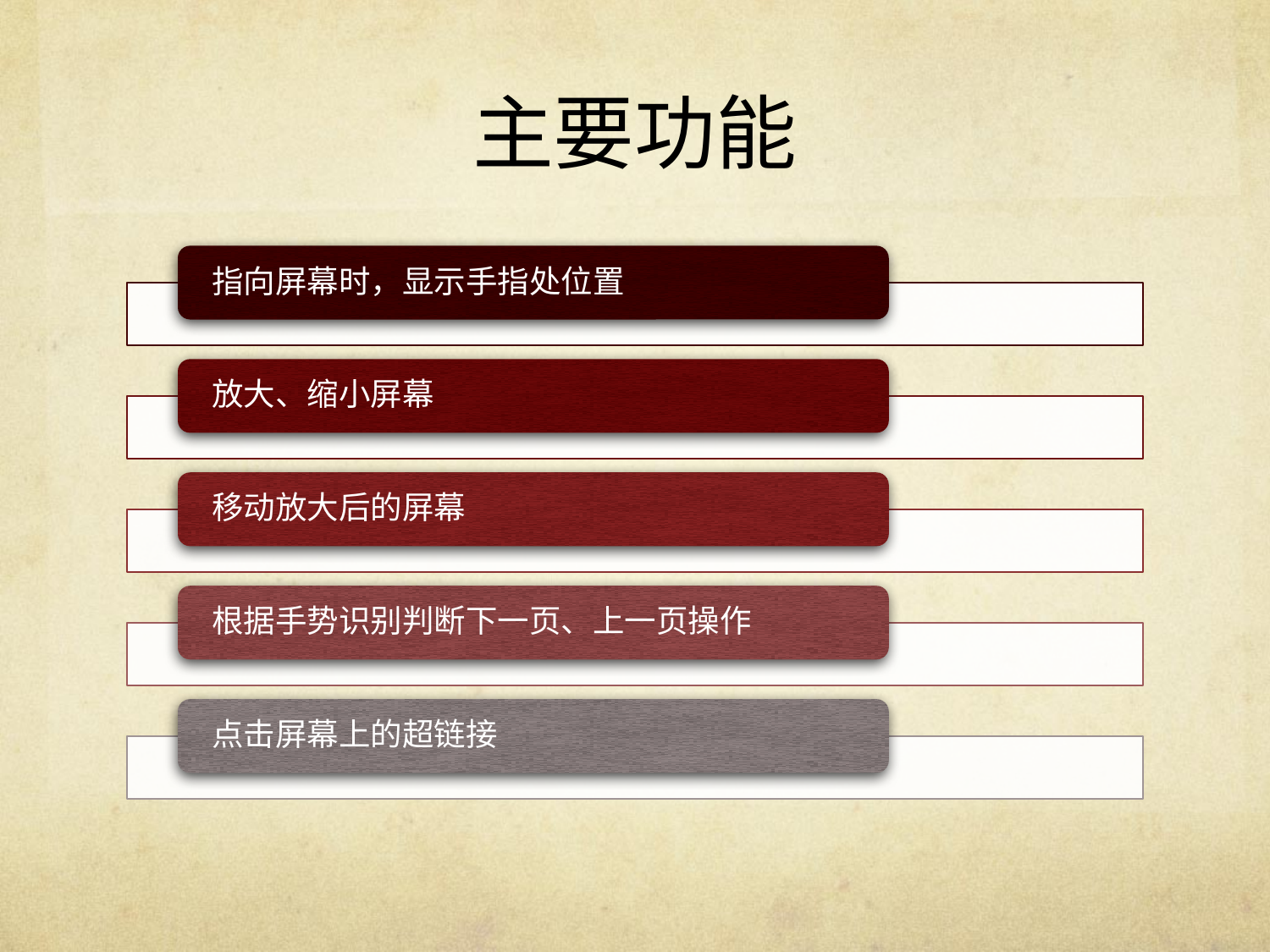

# 主要功能
指向屏幕时，显示手指处位置
放大、缩小屏幕
移动放大后的屏幕
根据手势识别判断下一页、上一页操作
点击屏幕上的超链接